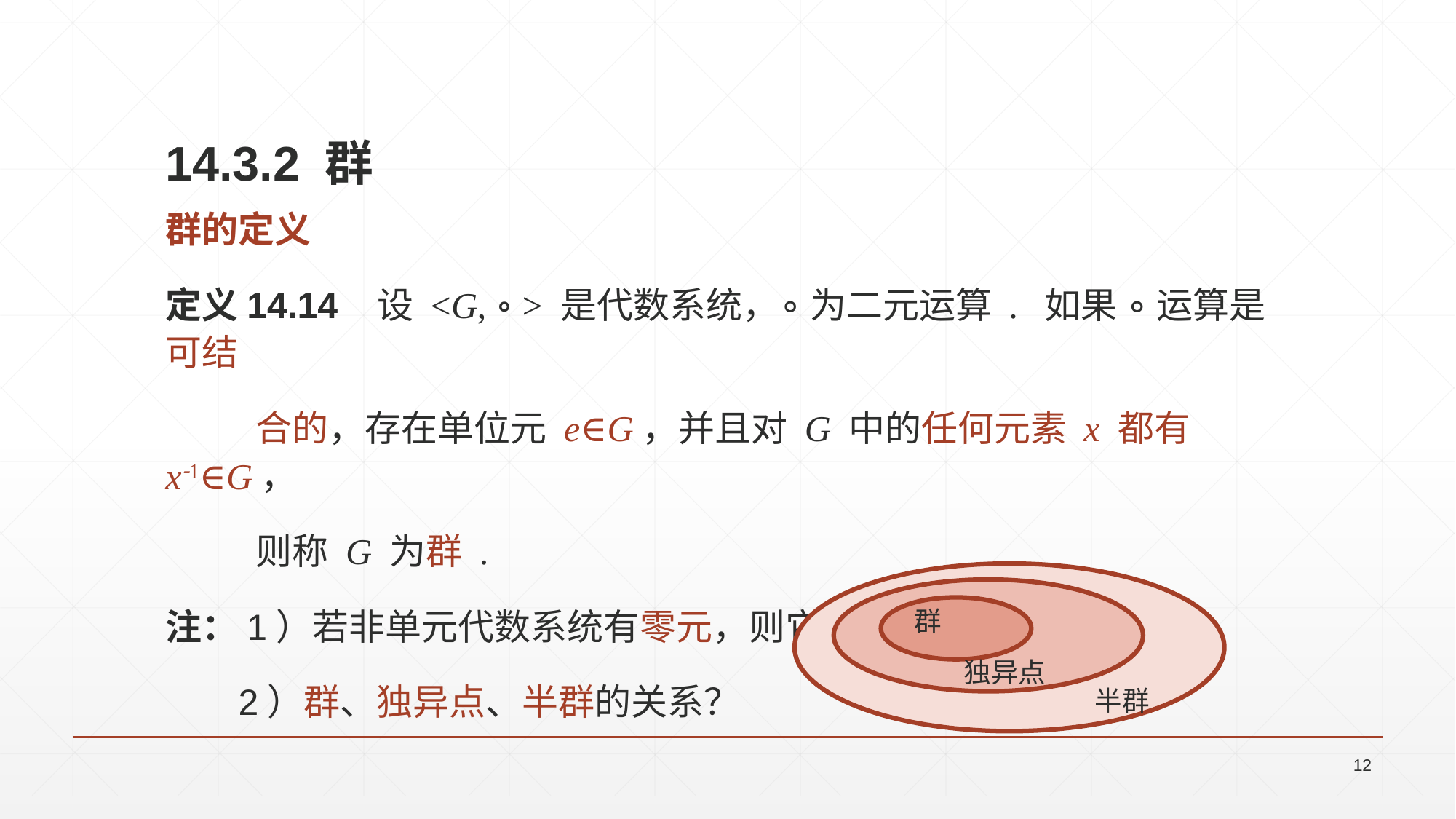

14.3.2 群
群的定义
定义14.14   设 <G, ∘ > 是代数系统，∘ 为二元运算 .  如果 ∘ 运算是可结
          合的，存在单位元 e∈G，并且对 G 中的任何元素 x 都有 x−1∈G，
          则称 G 为群 .
注：1）若非单元代数系统有零元，则它一定不是群 ；
        2）群、独异点、半群的关系？

群
独异点
半群
12